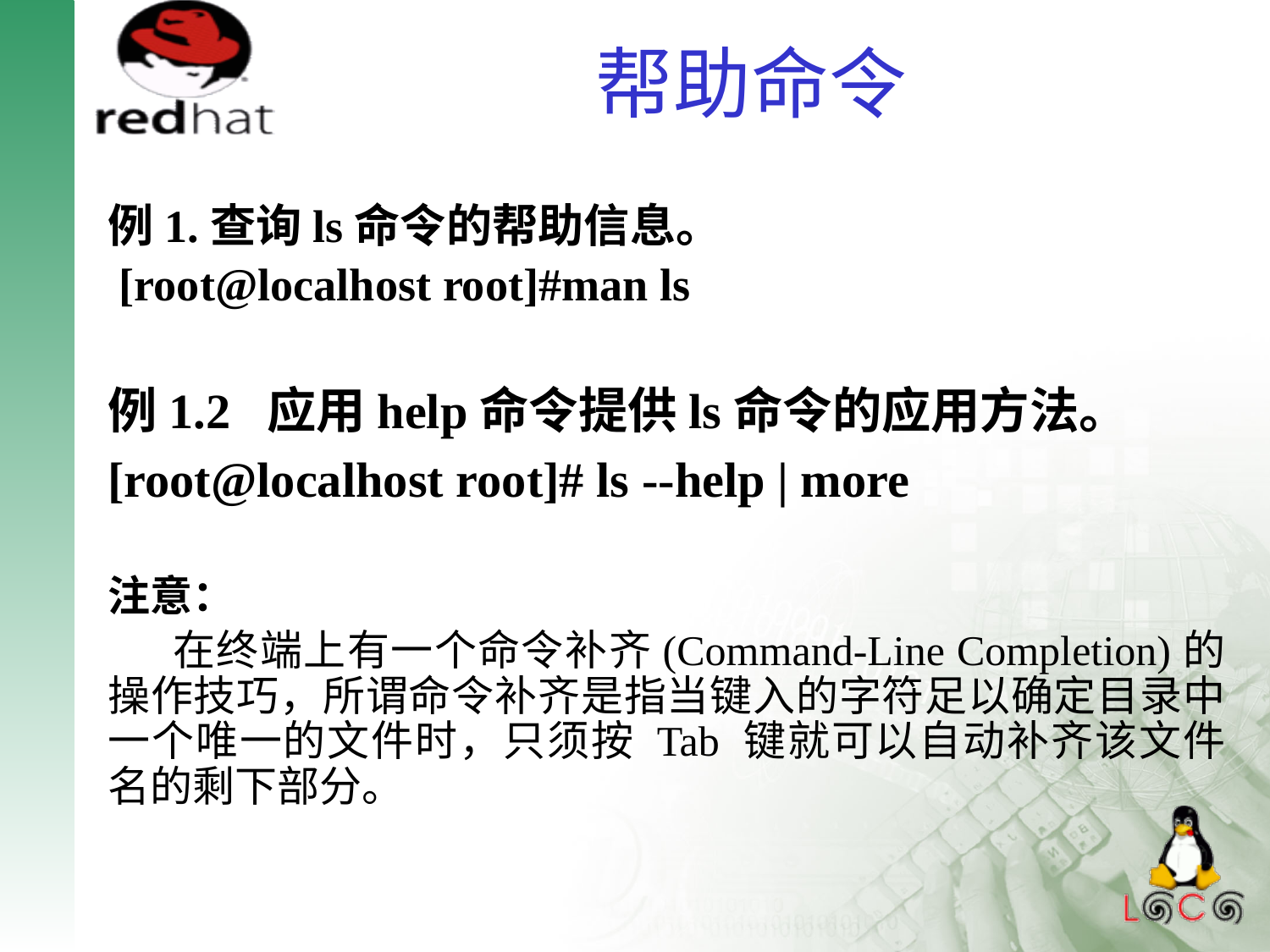

# 帮助命令
例1.查询ls命令的帮助信息。
 [root@localhost root]#man ls

例1.2  应用help命令提供ls命令的应用方法。
[root@localhost root]# ls --help | more

注意：
     在终端上有一个命令补齐(Command-Line Completion)的操作技巧，所谓命令补齐是指当键入的字符足以确定目录中一个唯一的文件时，只须按 Tab 键就可以自动补齐该文件名的剩下部分。